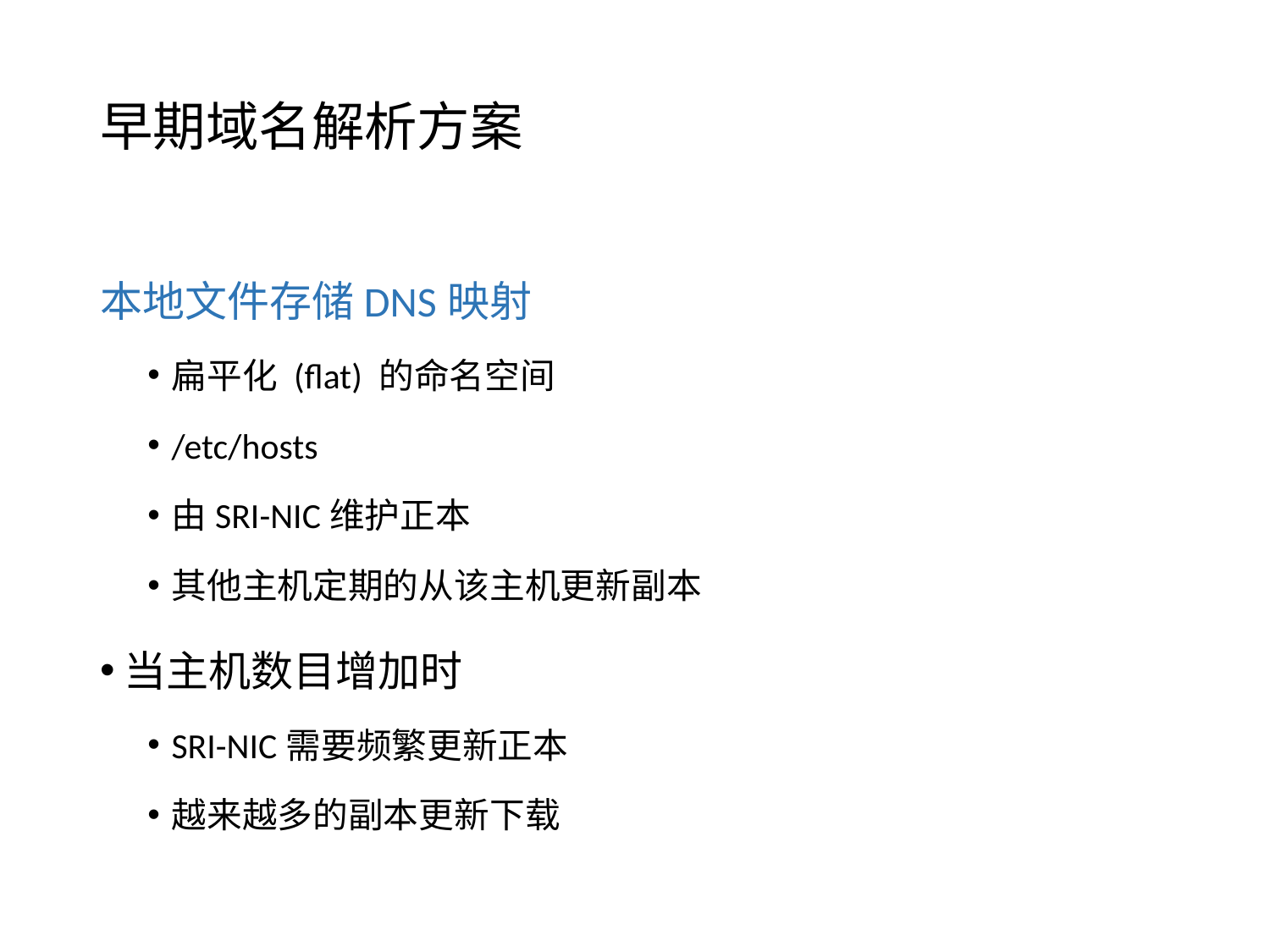

# 早期域名解析方案
本地文件存储DNS映射
扁平化 (flat) 的命名空间
/etc/hosts
由SRI-NIC维护正本
其他主机定期的从该主机更新副本
当主机数目增加时
SRI-NIC需要频繁更新正本
越来越多的副本更新下载
4